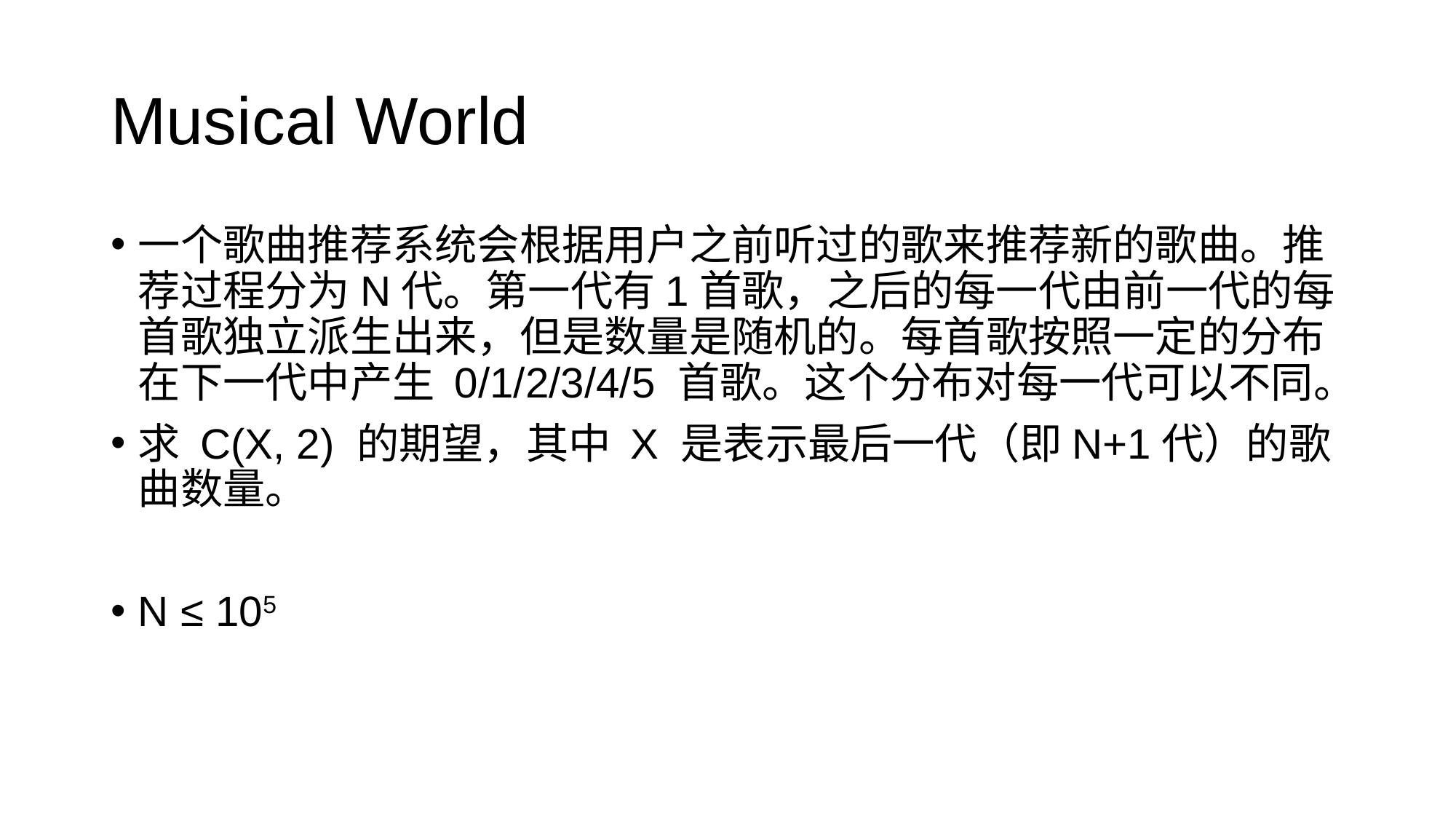

# Musical World
一个歌曲推荐系统会根据用户之前听过的歌来推荐新的歌曲。推荐过程分为N代。第一代有1首歌，之后的每一代由前一代的每首歌独立派生出来，但是数量是随机的。每首歌按照一定的分布在下一代中产生 0/1/2/3/4/5 首歌。这个分布对每一代可以不同。
求 C(X, 2) 的期望，其中 X 是表示最后一代（即N+1代）的歌曲数量。

N ≤ 105